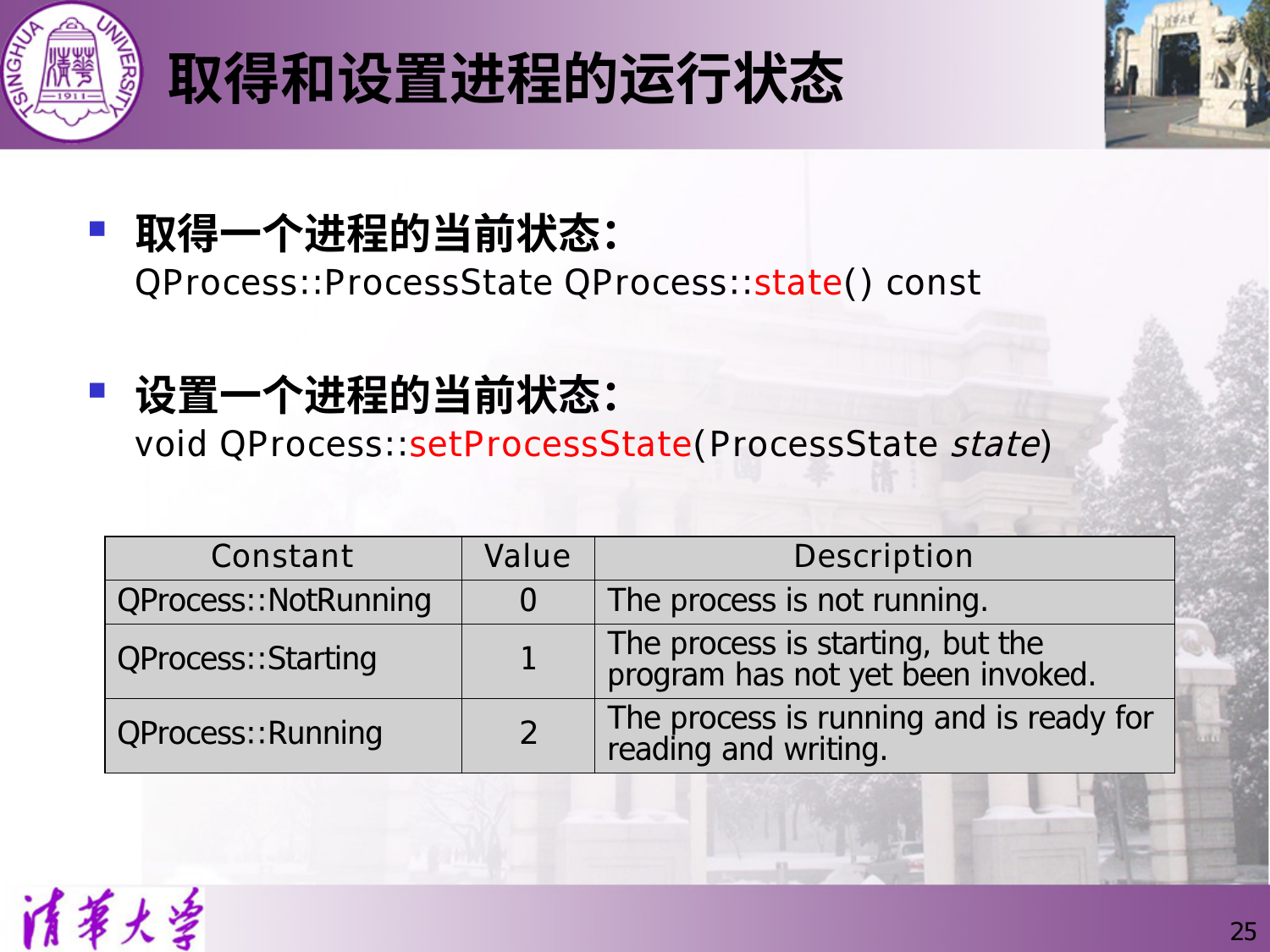

# 取得和设置进程的运行状态
取得一个进程的当前状态：
	QProcess::ProcessState QProcess::state() const

设置一个进程的当前状态：
	void QProcess::setProcessState(ProcessState state)

| Constant | Value | Description |
| --- | --- | --- |
| QProcess::NotRunning | 0 | The process is not running. |
| QProcess::Starting | 1 | The process is starting, but the program has not yet been invoked. |
| QProcess::Running | 2 | The process is running and is ready for reading and writing. |
25